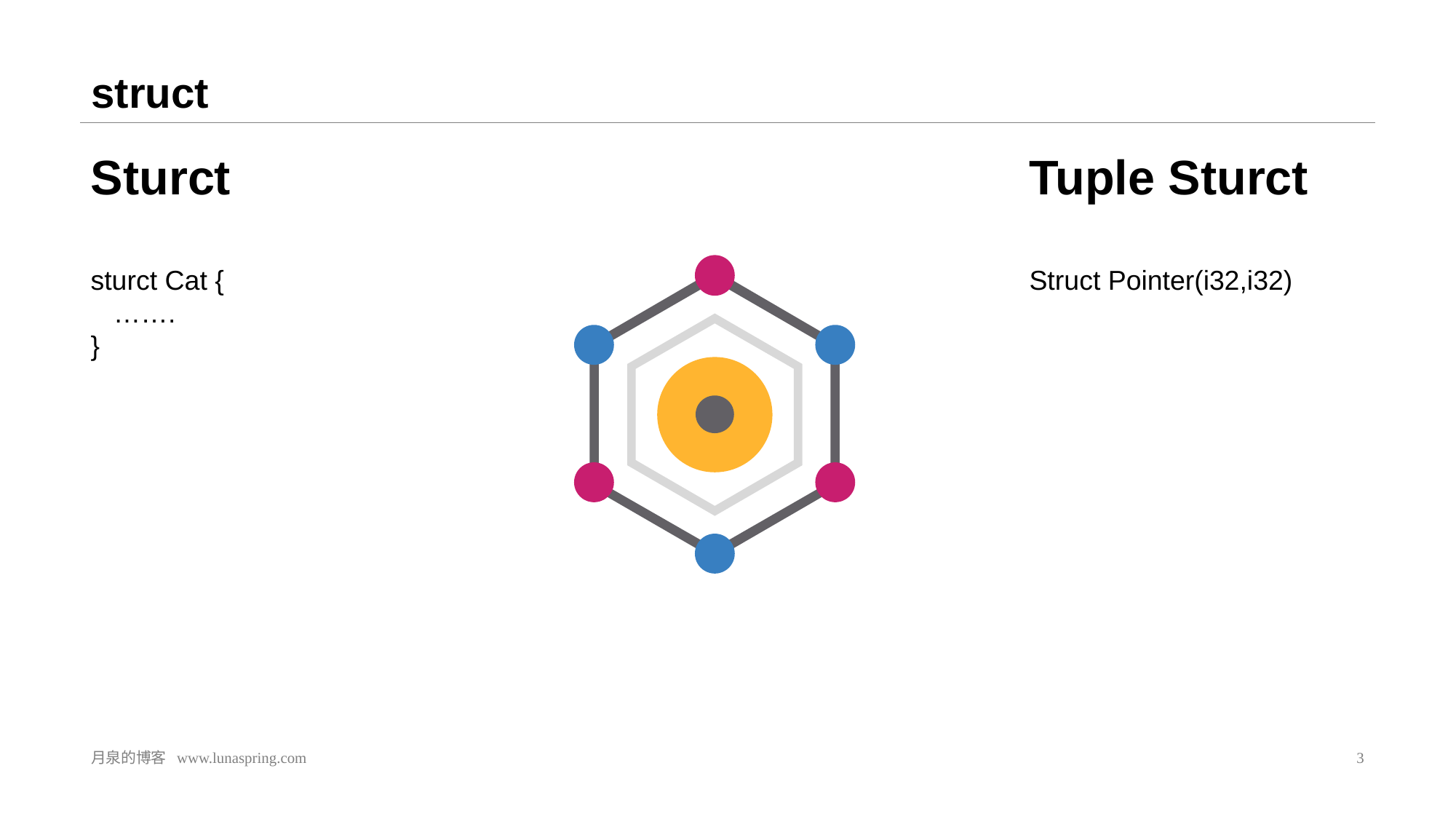

# struct
Sturct

sturct Cat {
   …….
}
Tuple Sturct

Struct Pointer(i32,i32)

月泉的博客  www.lunaspring.com
3